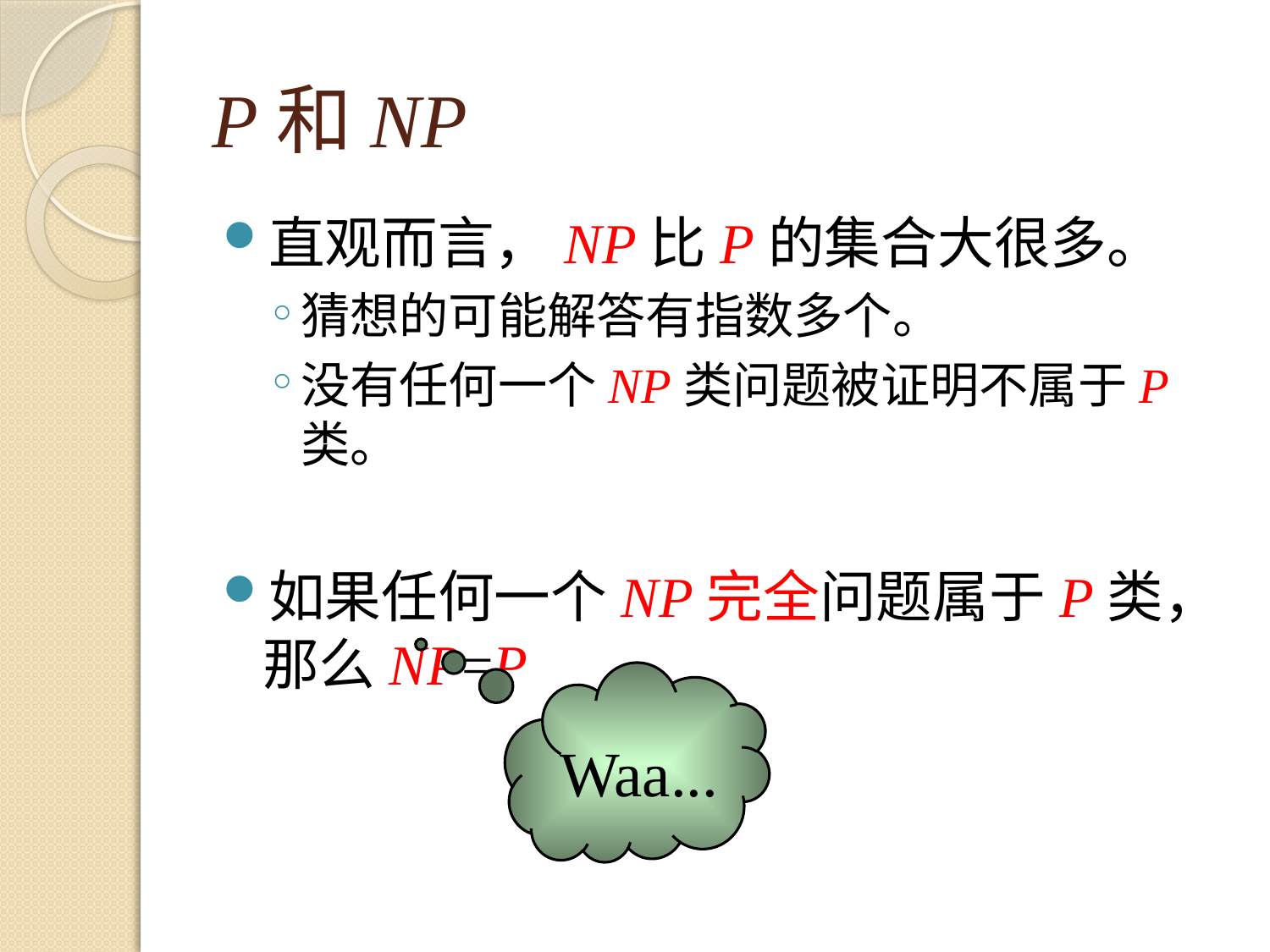

# P和NP
直观而言，NP比P的集合大很多。
猜想的可能解答有指数多个。
没有任何一个NP类问题被证明不属于P类。

如果任何一个NP完全问题属于P类，那么NP=P

Waa...